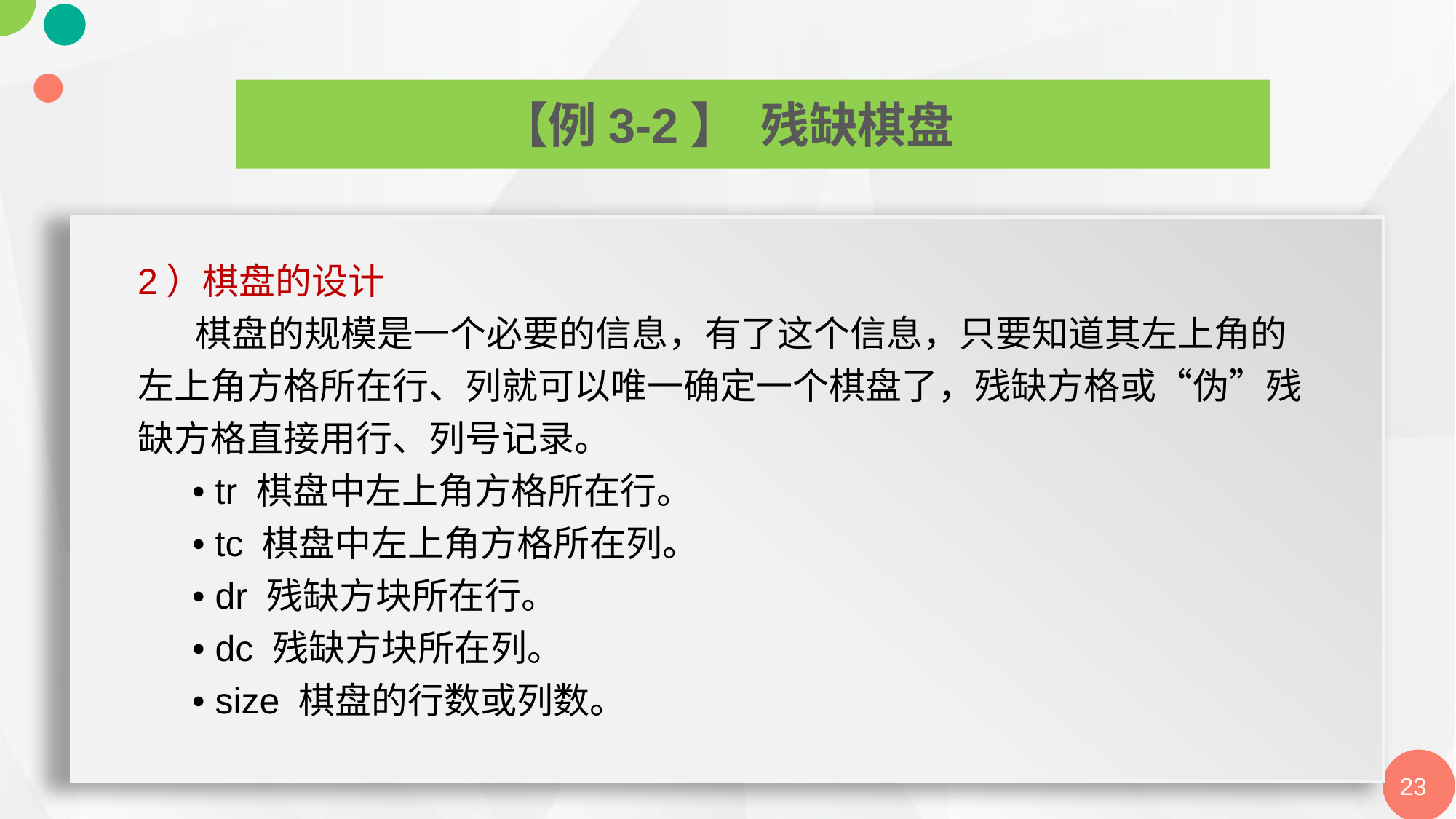

2）棋盘的设计
      棋盘的规模是一个必要的信息，有了这个信息，只要知道其左上角的左上角方格所在行、列就可以唯一确定一个棋盘了，残缺方格或“伪”残缺方格直接用行、列号记录。
• tr 棋盘中左上角方格所在行。
• tc 棋盘中左上角方格所在列。
• dr 残缺方块所在行。
• dc 残缺方块所在列。
• size 棋盘的行数或列数。
【例3-2】  残缺棋盘